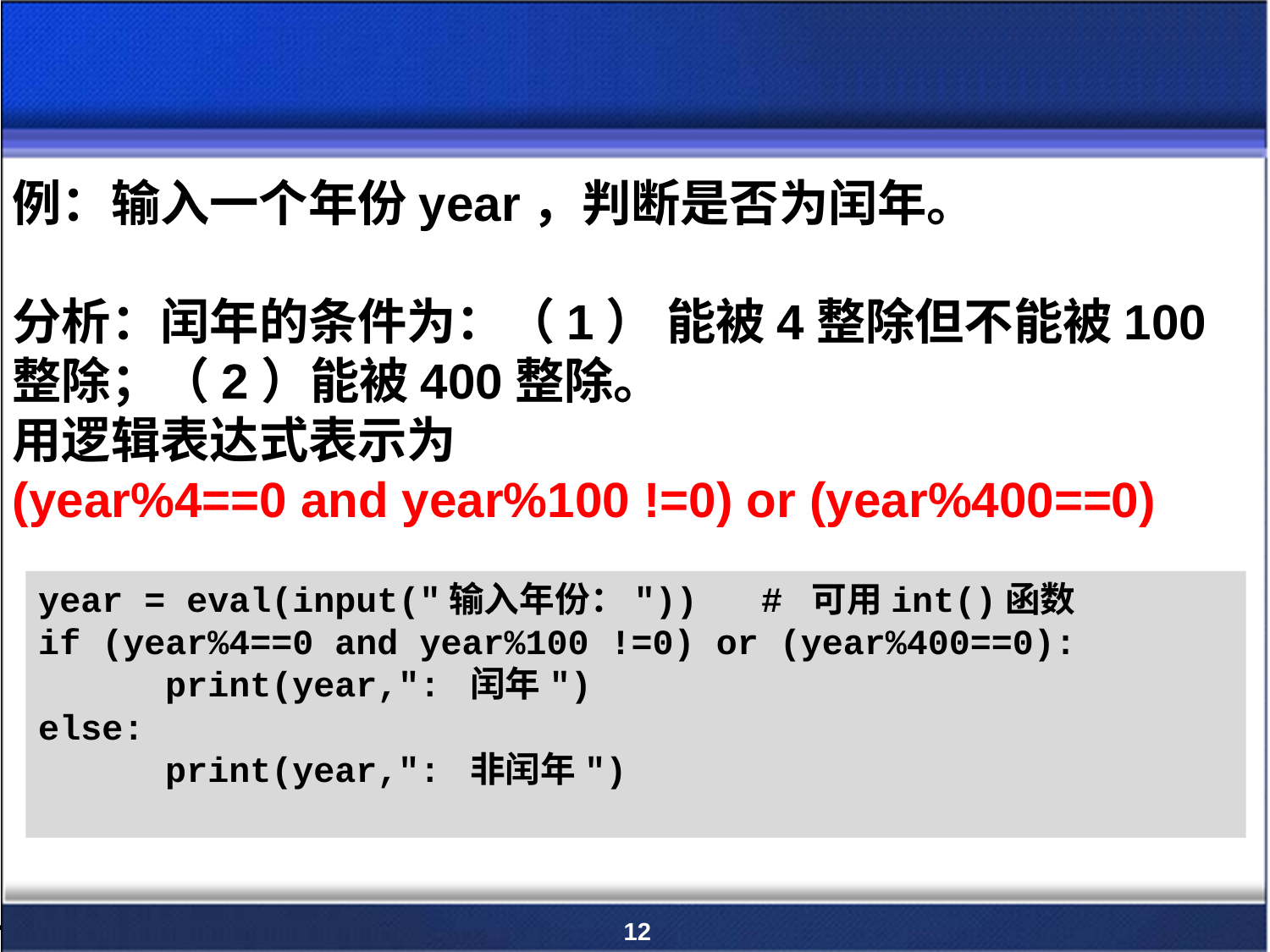

例：输入一个年份year，判断是否为闰年。

分析：闰年的条件为：（1） 能被4整除但不能被100整除；（2）能被400整除。
用逻辑表达式表示为
(year%4==0 and year%100 !=0) or (year%400==0)

year = eval(input("输入年份："))   # 可用int()函数
if (year%4==0 and year%100 !=0) or (year%400==0):
	print(year,": 闰年")
else:
    	print(year,": 非闰年")

12